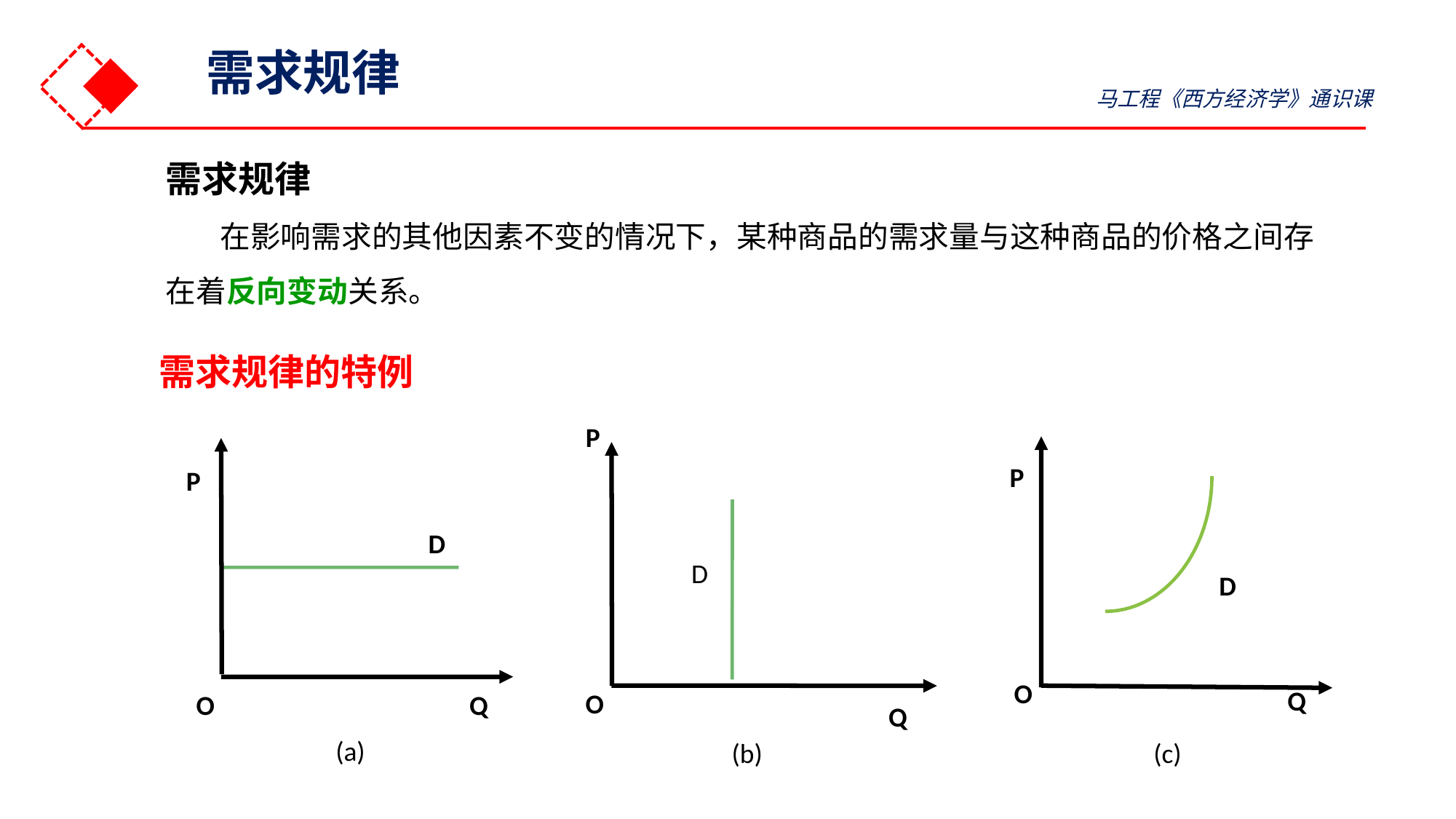

需求规律

马工程《西方经济学》通识课
需求规律
       在影响需求的其他因素不变的情况下，某种商品的需求量与这种商品的价格之间存在着反向变动关系。
需求规律的特例

P
Q

P

D
O

Q

P

D
D

O

O
Q
(a)
(b)
(c)